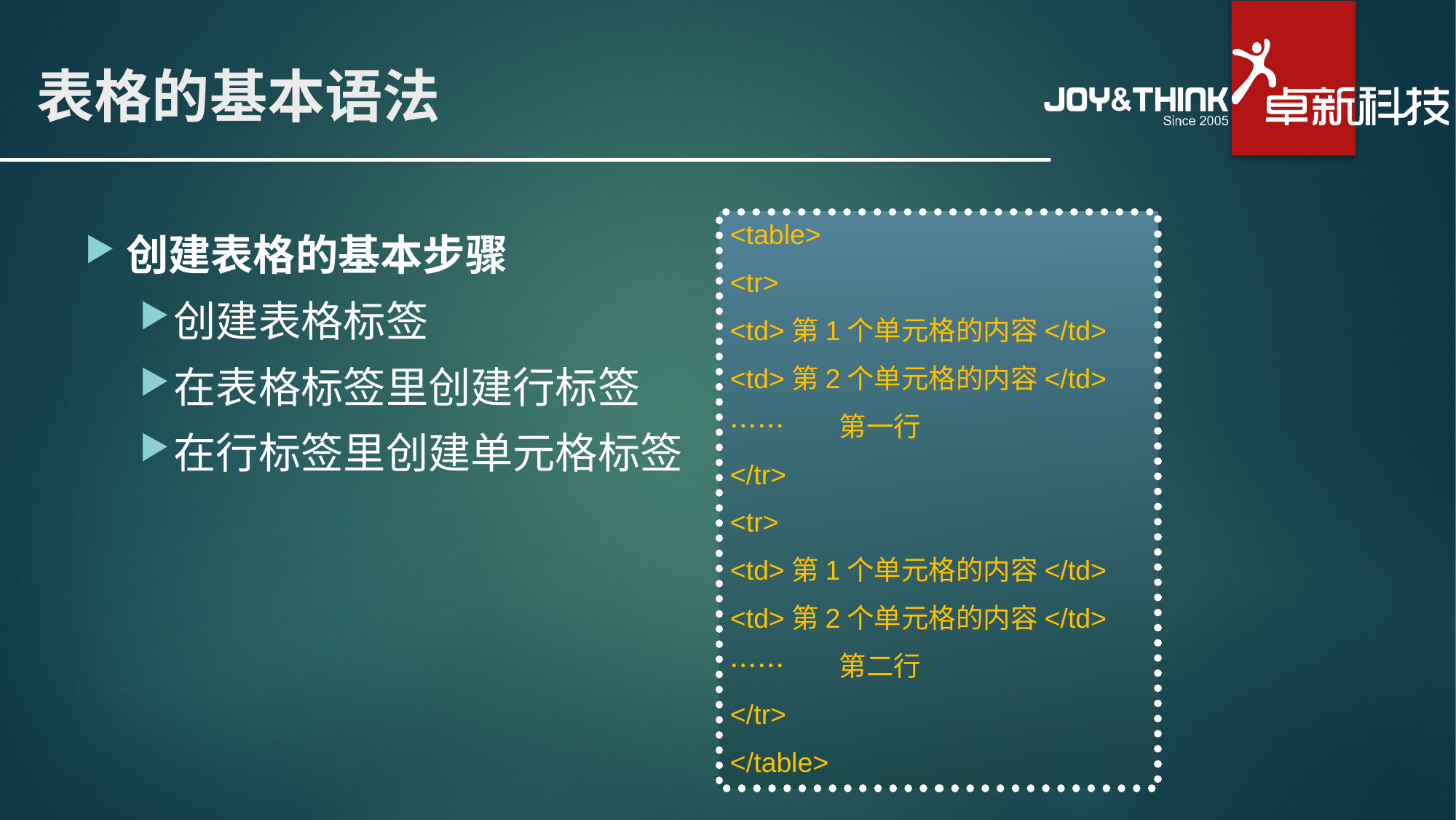

# 表格的基本语法
<table>
<tr>
<td>第1个单元格的内容</td>
<td>第2个单元格的内容</td>
……	第一行
</tr>
<tr>
<td>第1个单元格的内容</td>
<td>第2个单元格的内容</td>
……	第二行
</tr>
</table>

创建表格的基本步骤
创建表格标签
在表格标签里创建行标签
在行标签里创建单元格标签